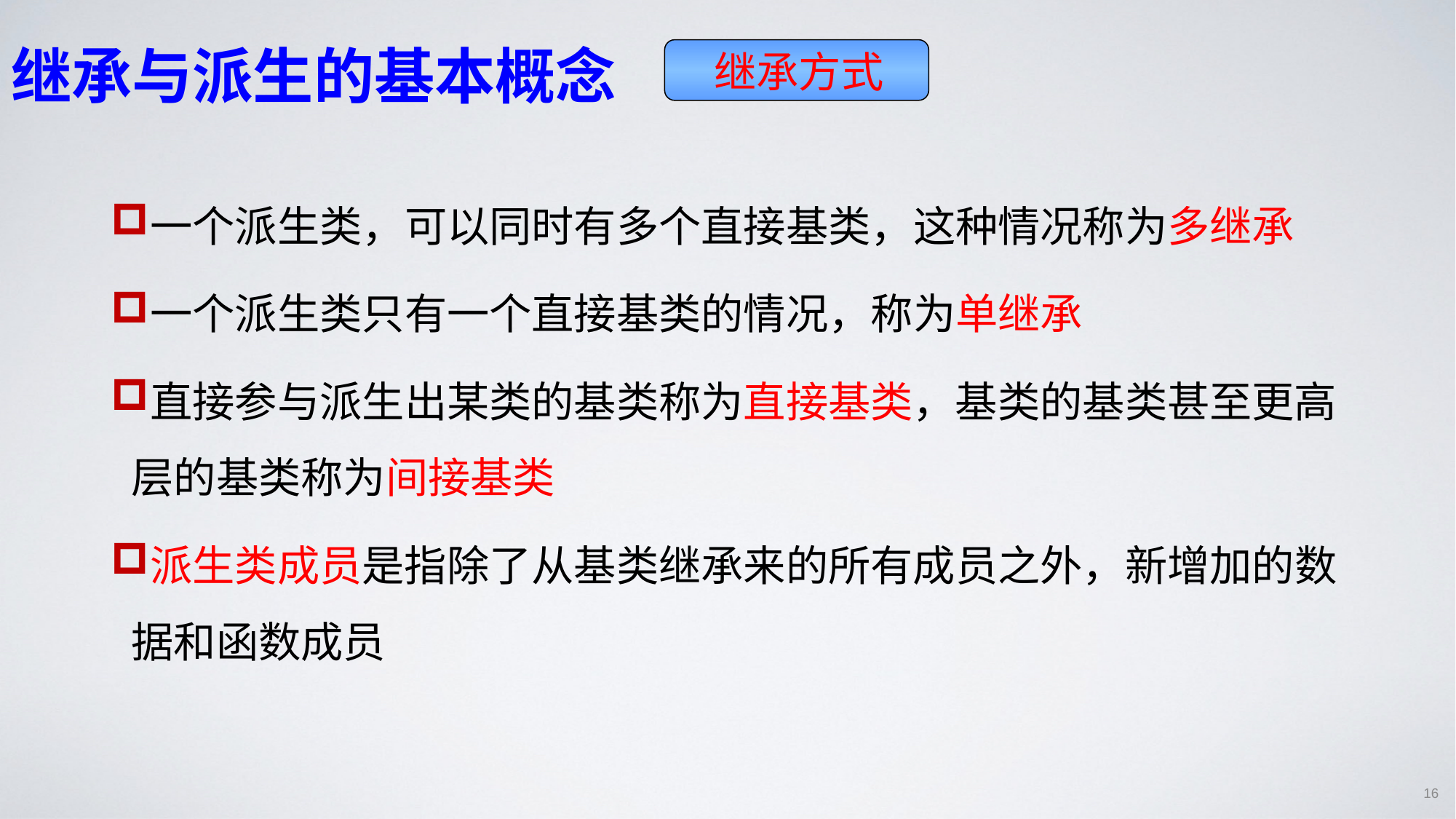

# 继承与派生的基本概念

继承方式
一个派生类，可以同时有多个直接基类，这种情况称为多继承
一个派生类只有一个直接基类的情况，称为单继承
直接参与派生出某类的基类称为直接基类，基类的基类甚至更高层的基类称为间接基类
派生类成员是指除了从基类继承来的所有成员之外，新增加的数据和函数成员
16